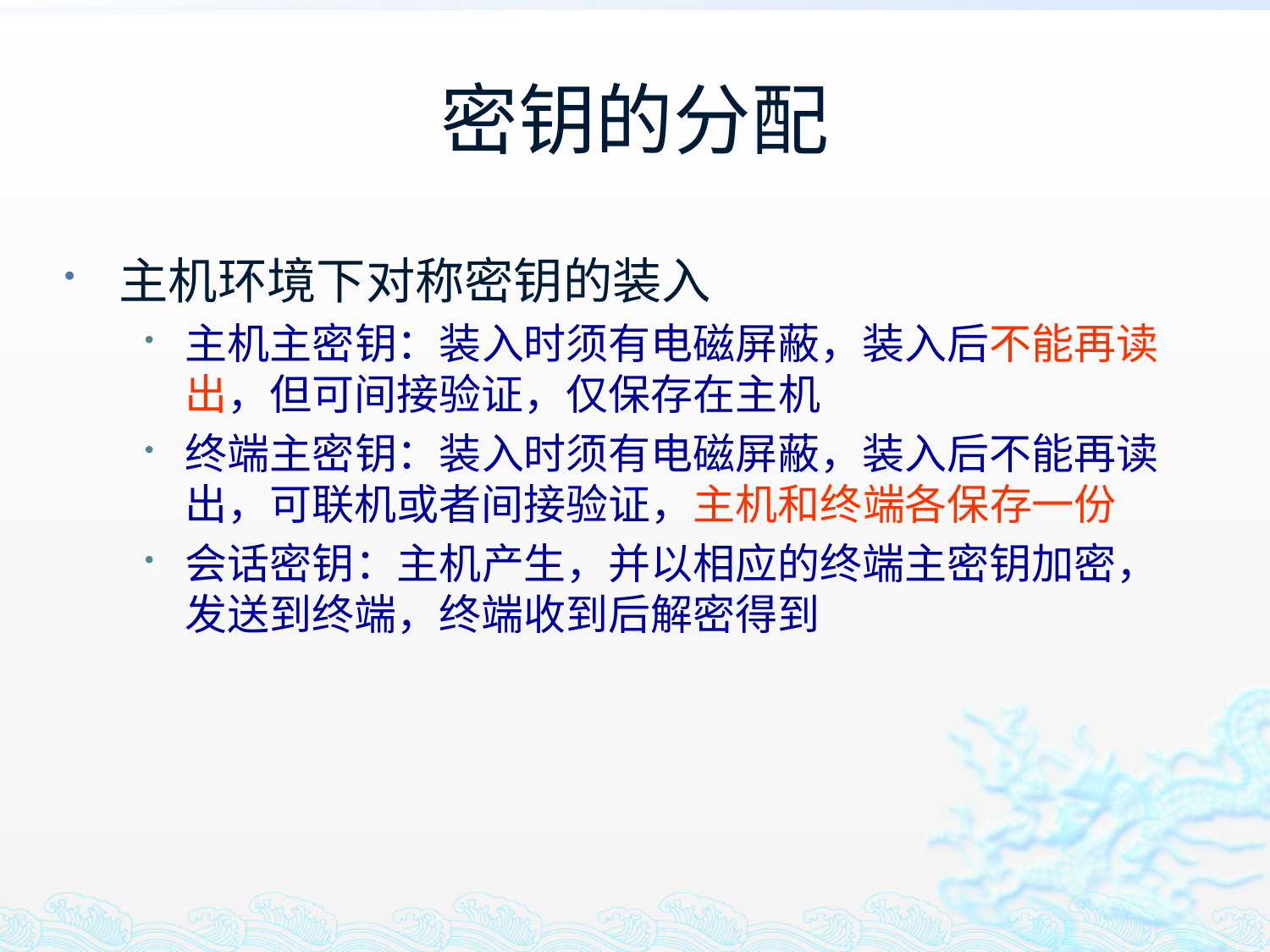

# 密钥的分配
主机环境下对称密钥的装入
主机主密钥：装入时须有电磁屏蔽，装入后不能再读出，但可间接验证，仅保存在主机
终端主密钥：装入时须有电磁屏蔽，装入后不能再读出，可联机或者间接验证，主机和终端各保存一份
会话密钥：主机产生，并以相应的终端主密钥加密，发送到终端，终端收到后解密得到